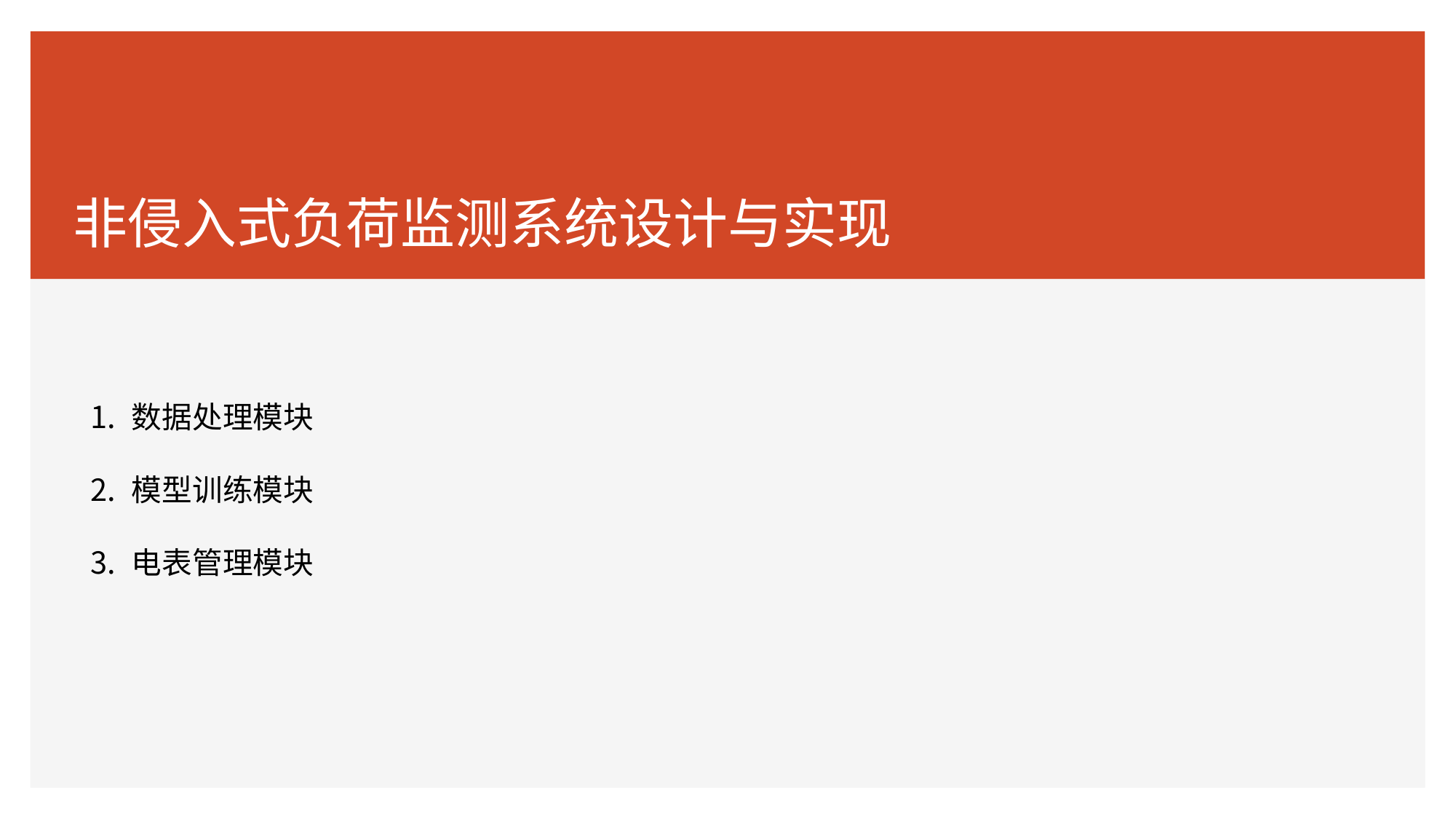

# 非侵入式负荷监测系统设计与实现

数据处理模块

模型训练模块

电表管理模块